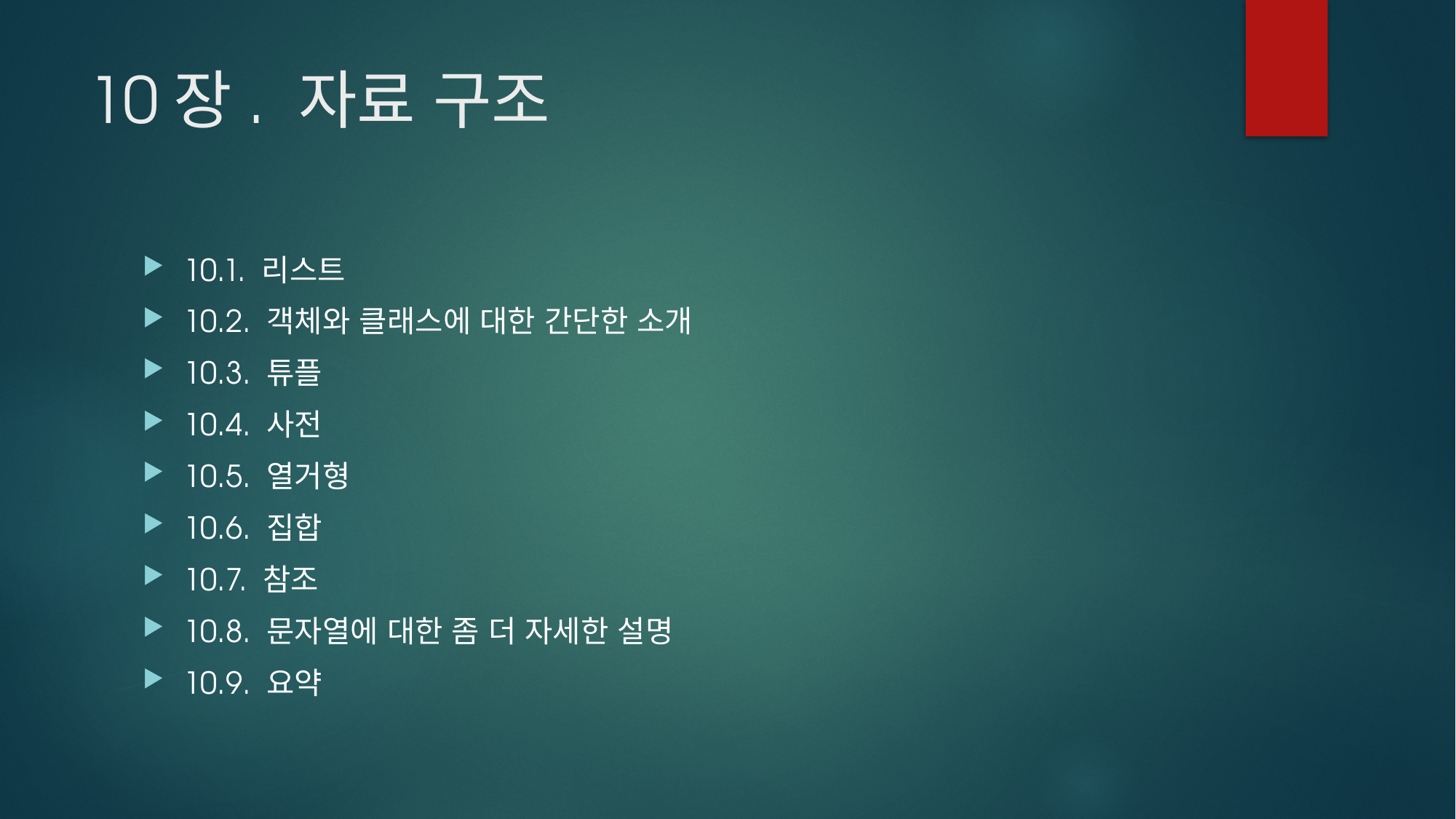

# 10장. 자료 구조
10.1. 리스트
10.2. 객체와 클래스에 대한 간단한 소개
10.3. 튜플
10.4. 사전
10.5. 열거형
10.6. 집합
10.7. 참조
10.8. 문자열에 대한 좀 더 자세한 설명
10.9. 요약